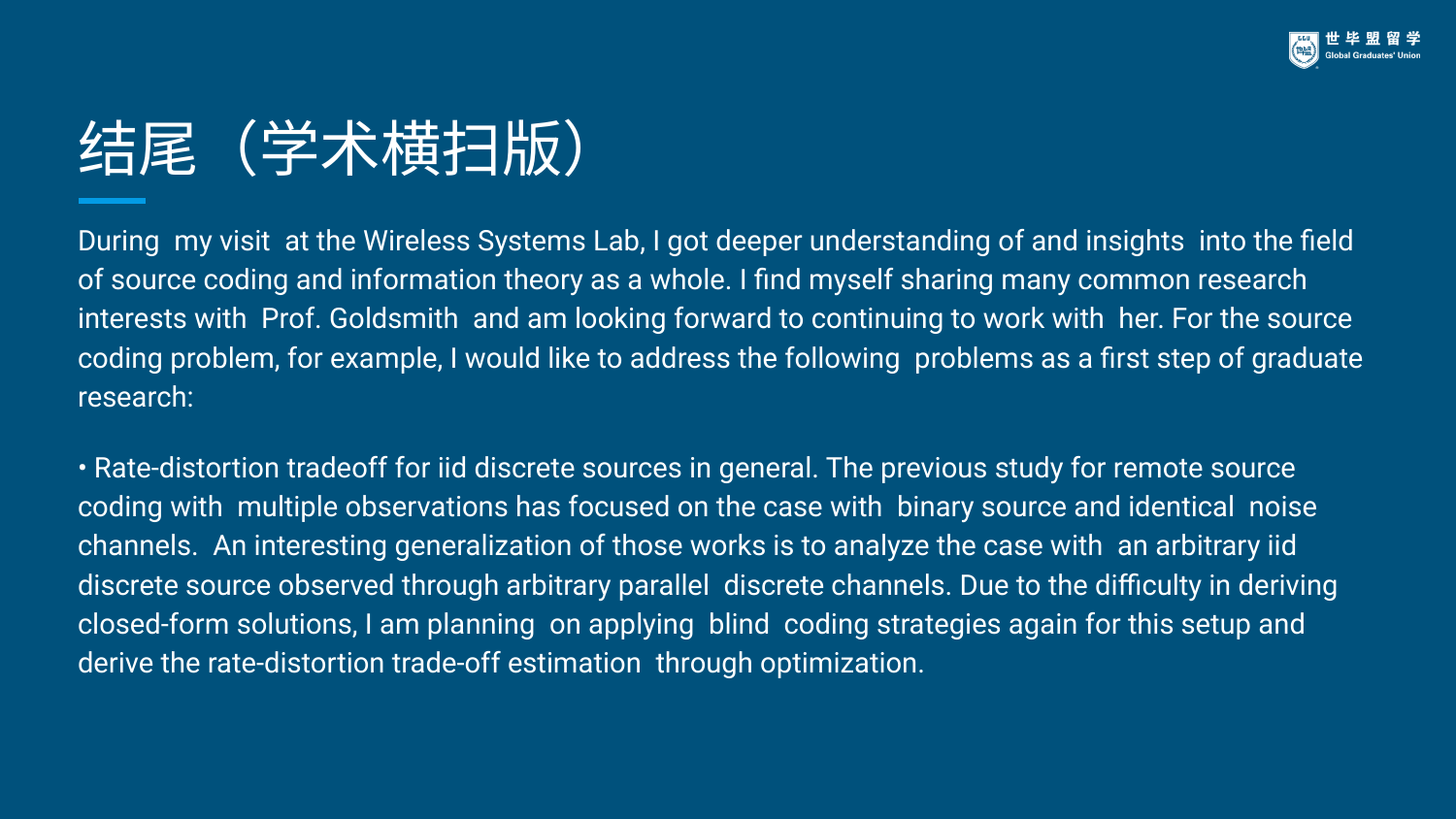

# 结尾（学术横扫版）
During  my visit  at the Wireless Systems Lab, I got deeper understanding of and insights  into the field of source coding and information theory as a whole. I find myself sharing many common research interests with  Prof. Goldsmith  and am looking forward to continuing to work with  her. For the source coding problem, for example, I would like to address the following  problems as a first step of graduate research:
• Rate-distortion tradeoff for iid discrete sources in general. The previous study for remote source coding with  multiple observations has focused on the case with  binary source and identical  noise channels.  An interesting generalization of those works is to analyze the case with  an arbitrary iid discrete source observed through arbitrary parallel  discrete channels. Due to the difficulty in deriving  closed-form solutions, I am planning  on applying  blind  coding strategies again for this setup and derive the rate-distortion trade-off estimation  through optimization.